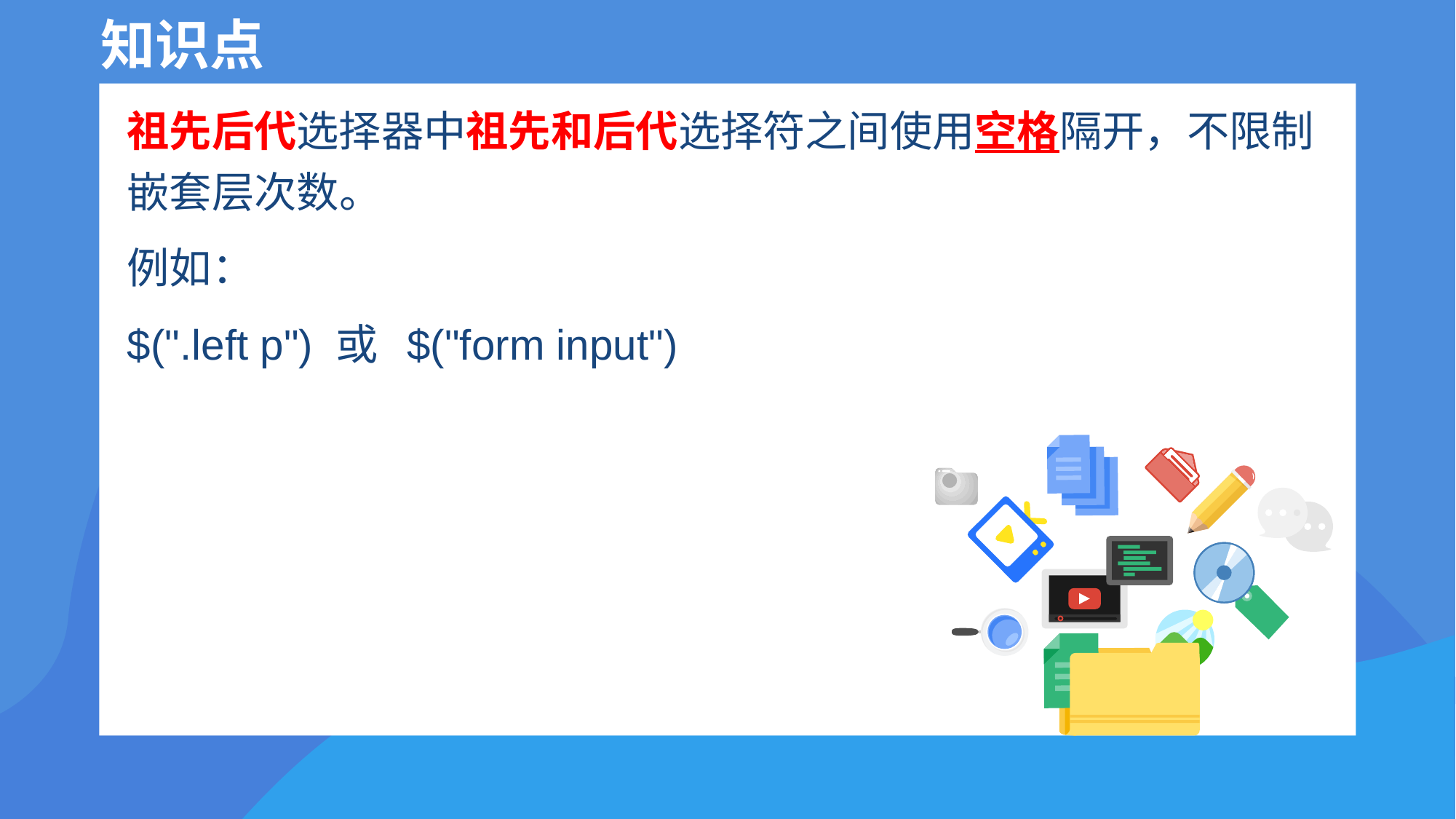

# 知识点
祖先后代选择器中祖先和后代选择符之间使用空格隔开，不限制嵌套层次数。
例如：
$(".left p") 或  $("form input")